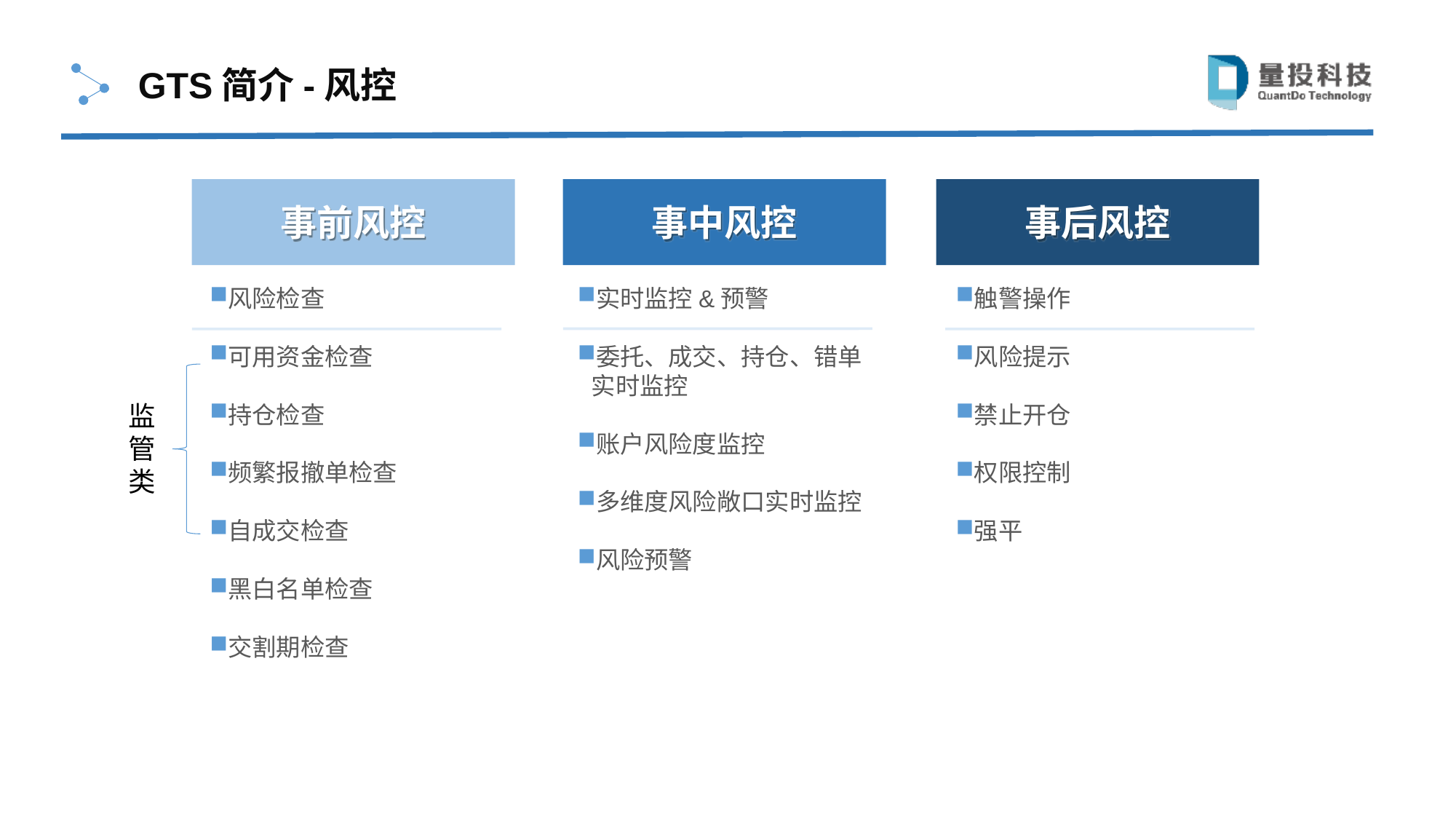

GTS简介-风控

事前风控
事中风控
事后风控
风险检查

可用资金检查

持仓检查

频繁报撤单检查

自成交检查

黑白名单检查

交割期检查
实时监控&预警

委托、成交、持仓、错单实时监控

账户风险度监控

多维度风险敞口实时监控

风险预警

触警操作

风险提示

禁止开仓

权限控制

强平

监管类